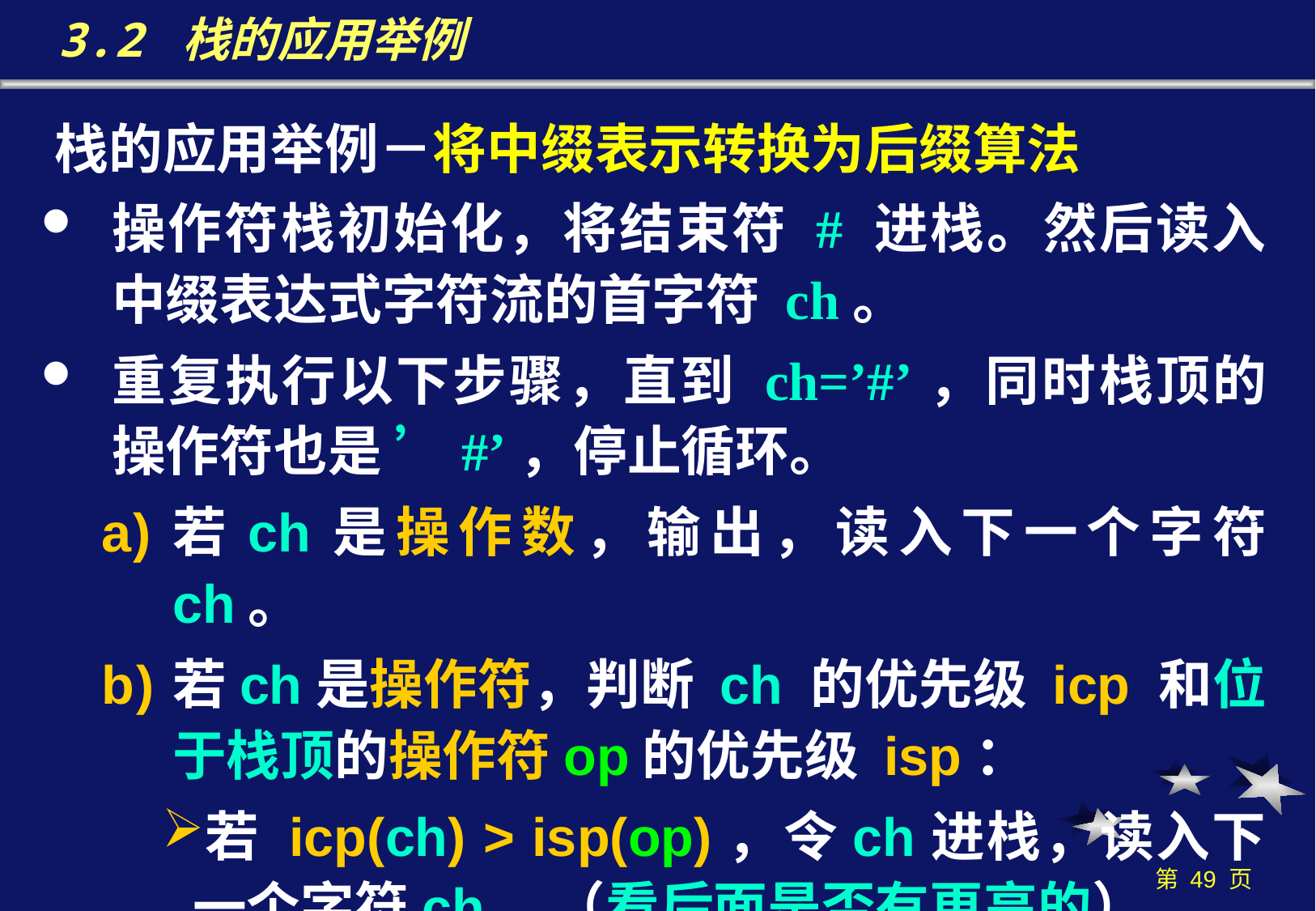

3.2 栈的应用举例
栈的应用举例－将中缀表示转换为后缀算法
操作符栈初始化，将结束符 # 进栈。然后读入中缀表达式字符流的首字符 ch。
重复执行以下步骤，直到 ch=’#’，同时栈顶的操作符也是 ’#’，停止循环。
若ch是操作数，输出，读入下一个字符 ch。
若ch是操作符，判断 ch 的优先级 icp 和位于栈顶的操作符op的优先级 isp：
若 icp(ch) > isp(op)，令ch进栈，读入下一个字符ch。（看后面是否有更高的）